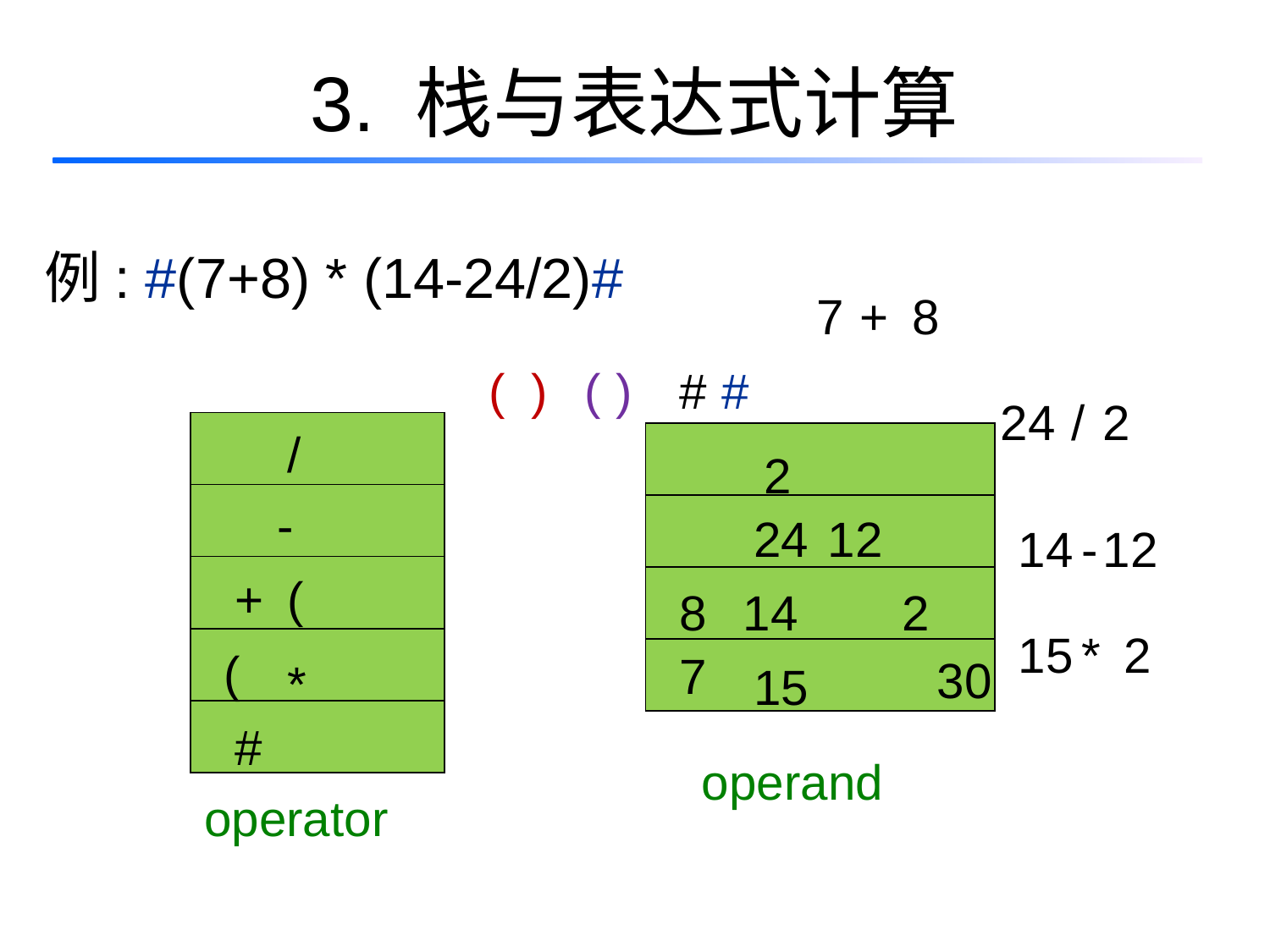

# 3. 栈与表达式计算

例: #(7+8) * (14-24/2)#
7
+
8
(
)
(
)
#
#
24
/
2
/
|  |
| --- |
|  |
|  |
|  |
|  |
|  |
| --- |
|  |
|  |
|  |
2
-
24
12
14
-
12
+
(
8
14
2
15
*
2
(
7
30
*
15
#
operand
operator